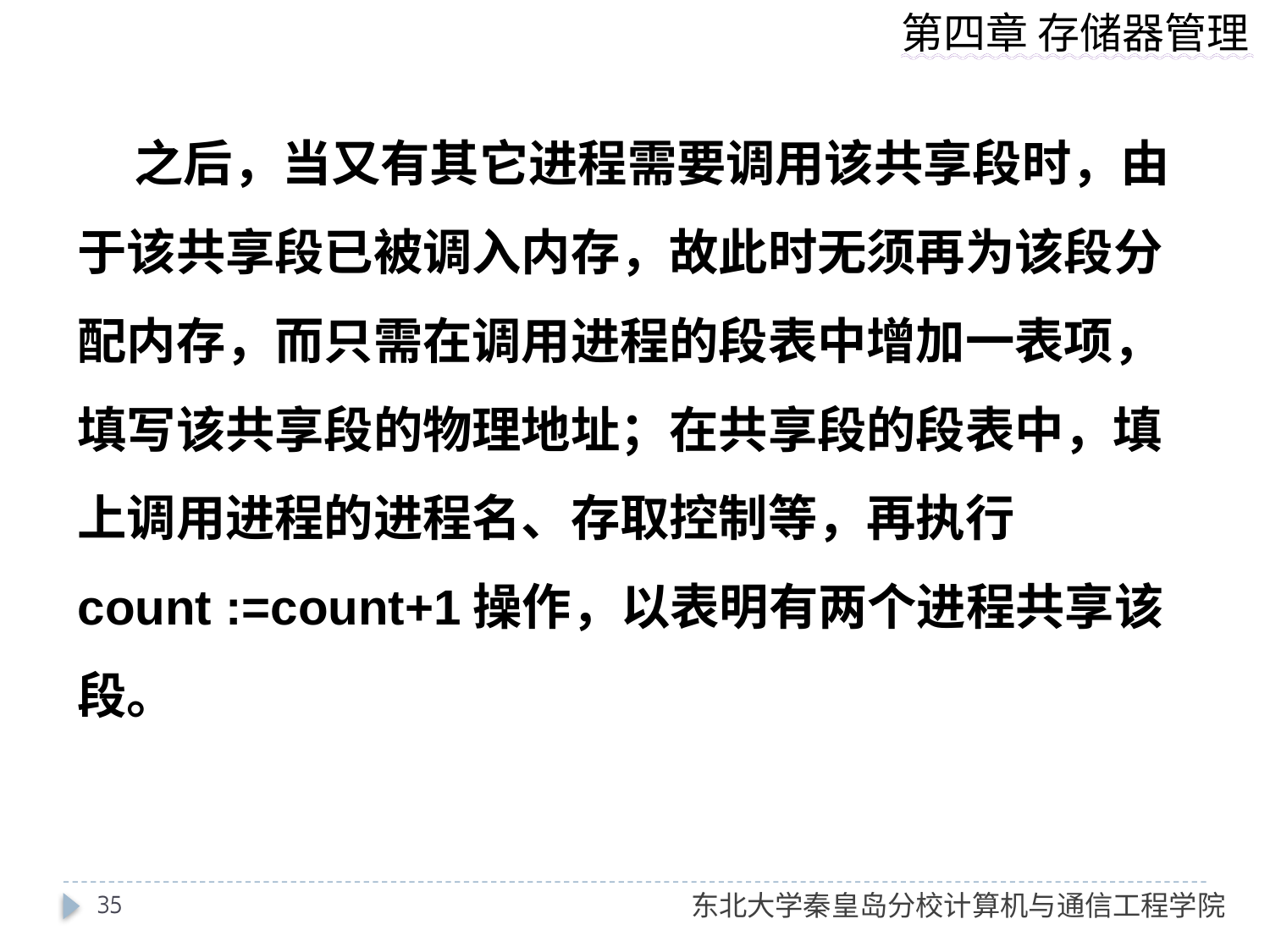

之后，当又有其它进程需要调用该共享段时，由于该共享段已被调入内存，故此时无须再为该段分配内存，而只需在调用进程的段表中增加一表项，填写该共享段的物理地址；在共享段的段表中，填上调用进程的进程名、存取控制等，再执行count :=count+1操作，以表明有两个进程共享该段。
35